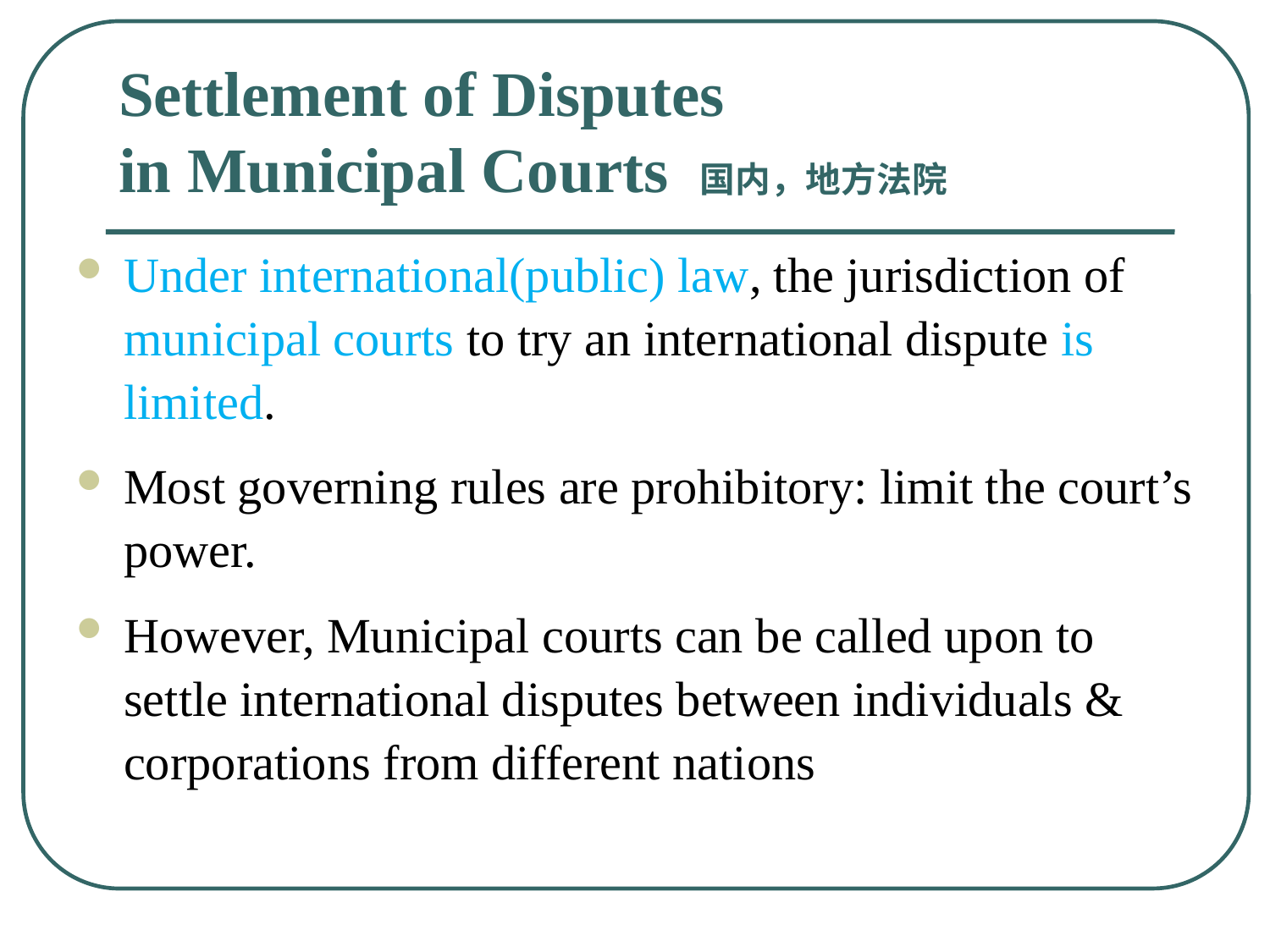

# Settlement of Disputes in Municipal Courts 国内，地方法院
Under international(public) law, the jurisdiction of municipal courts to try an international dispute is limited.
Most governing rules are prohibitory: limit the court’s power.
However, Municipal courts can be called upon to settle international disputes between individuals & corporations from different nations